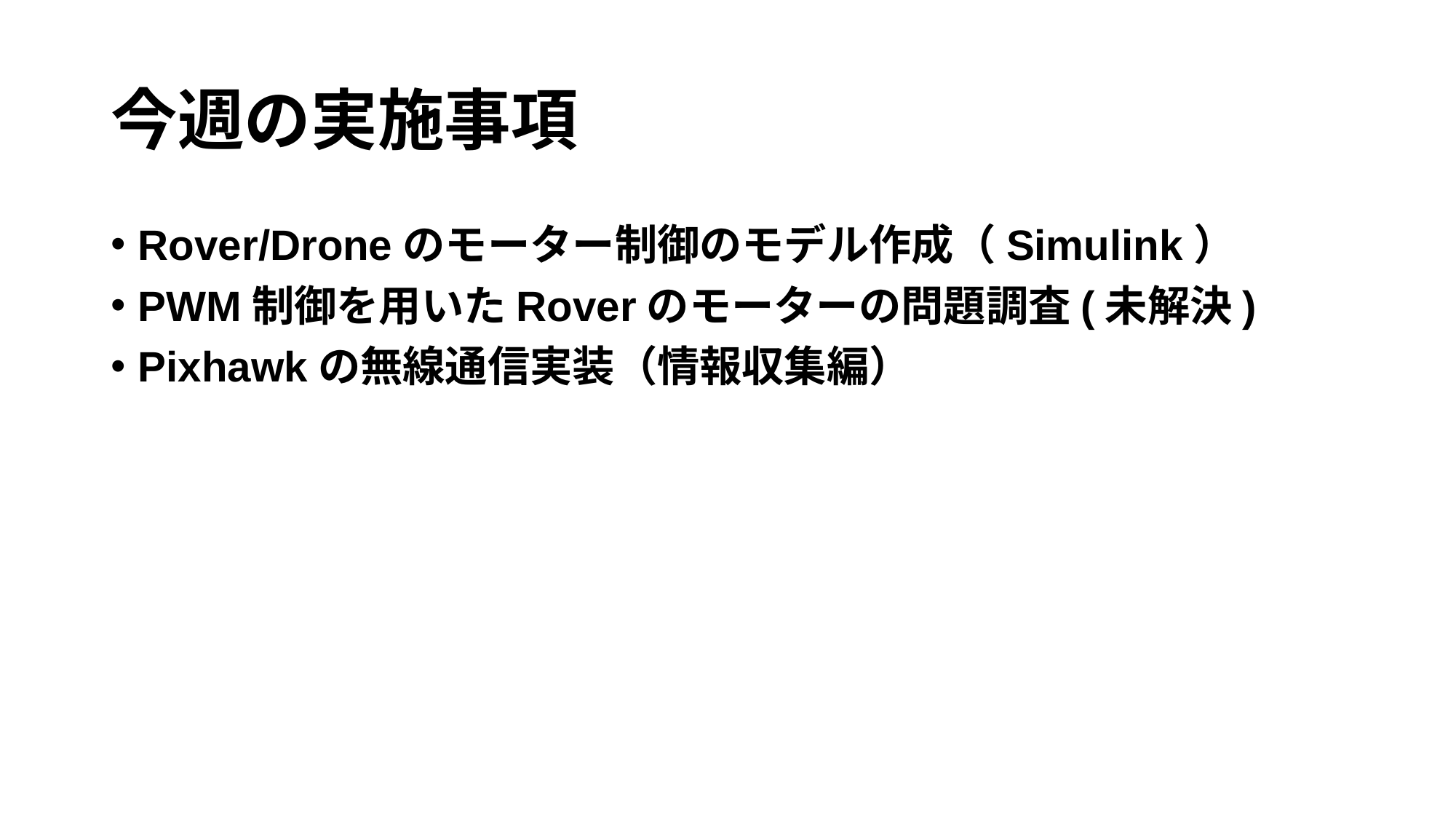

# 今週の実施事項
Rover/Droneのモーター制御のモデル作成（Simulink）
PWM制御を用いたRoverのモーターの問題調査(未解決)
Pixhawkの無線通信実装（情報収集編）